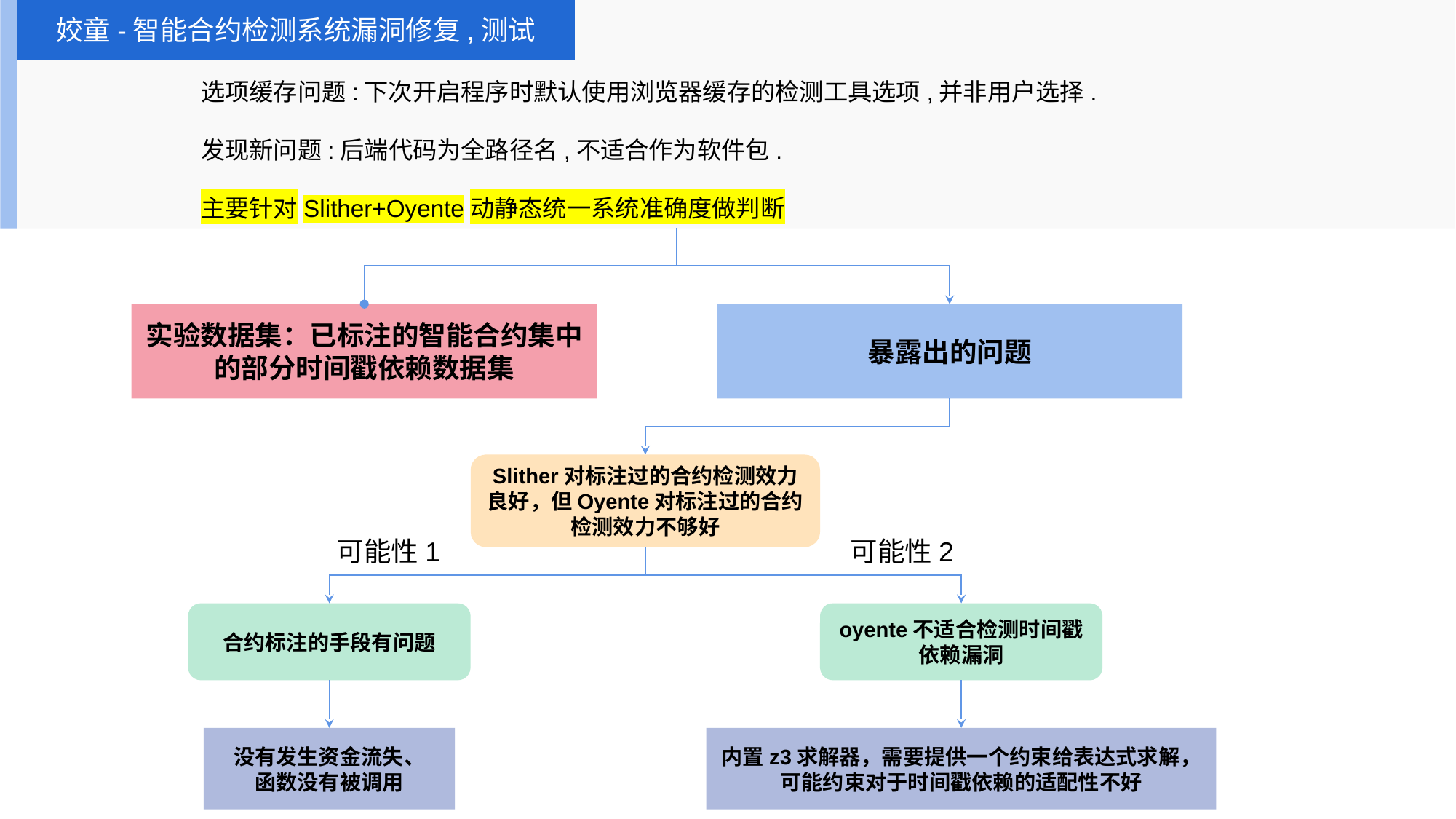

姣童-智能合约检测系统漏洞修复,测试

选项缓存问题:下次开启程序时默认使用浏览器缓存的检测工具选项,并非用户选择.

发现新问题:后端代码为全路径名,不适合作为软件包.

主要针对Slither+Oyente动静态统一系统准确度做判断
实验数据集：已标注的智能合约集中的部分时间戳依赖数据集
暴露出的问题
Slither对标注过的合约检测效力良好，但Oyente对标注过的合约检测效力不够好
可能性1
可能性2
合约标注的手段有问题
oyente不适合检测时间戳依赖漏洞
没有发生资金流失、
函数没有被调用
内置z3求解器，需要提供一个约束给表达式求解，可能约束对于时间戳依赖的适配性不好